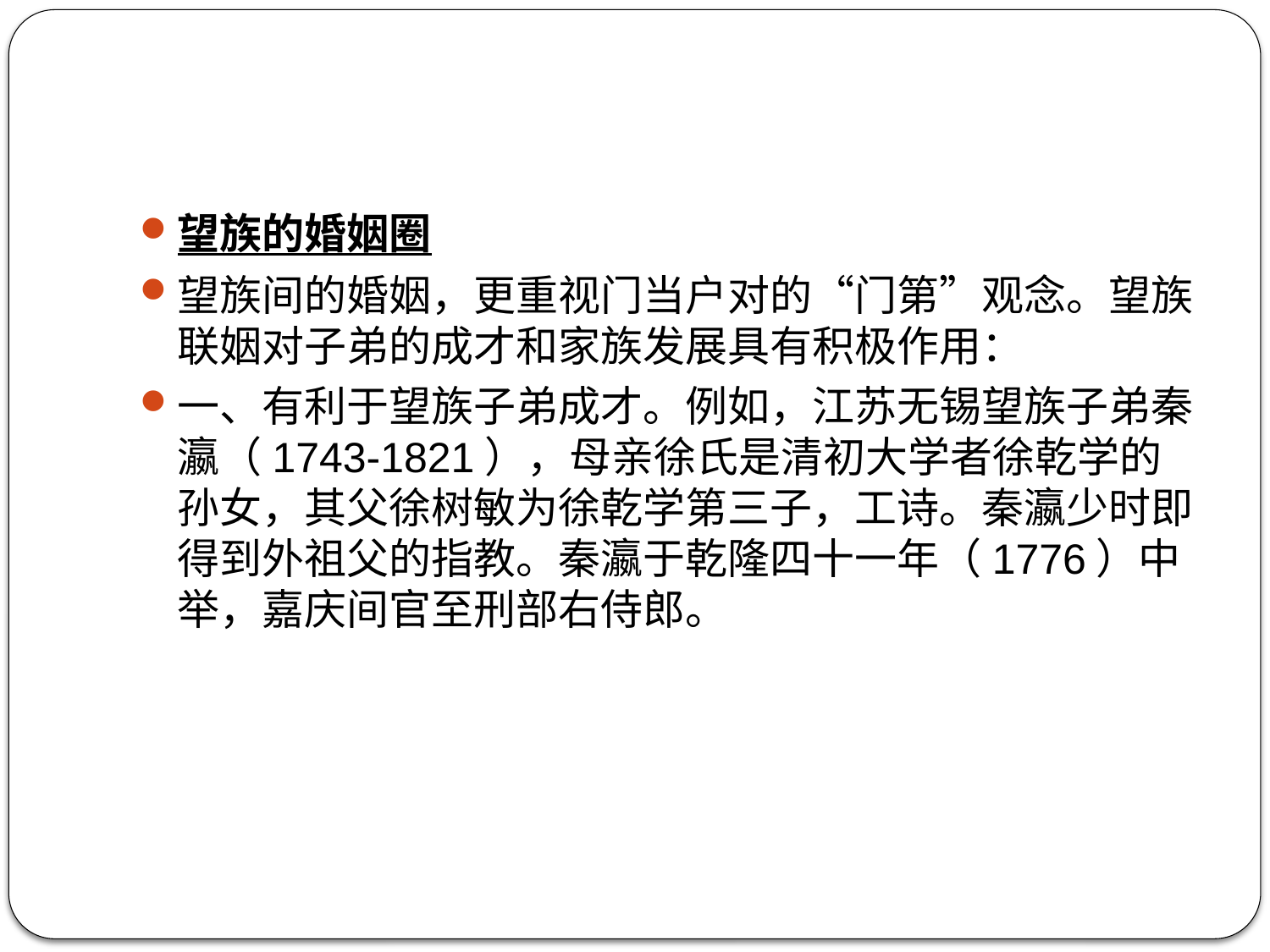

#
望族的婚姻圈
望族间的婚姻，更重视门当户对的“门第”观念。望族联姻对子弟的成才和家族发展具有积极作用：
一、有利于望族子弟成才。例如，江苏无锡望族子弟秦瀛（1743-1821），母亲徐氏是清初大学者徐乾学的孙女，其父徐树敏为徐乾学第三子，工诗。秦瀛少时即得到外祖父的指教。秦瀛于乾隆四十一年（1776）中举，嘉庆间官至刑部右侍郎。